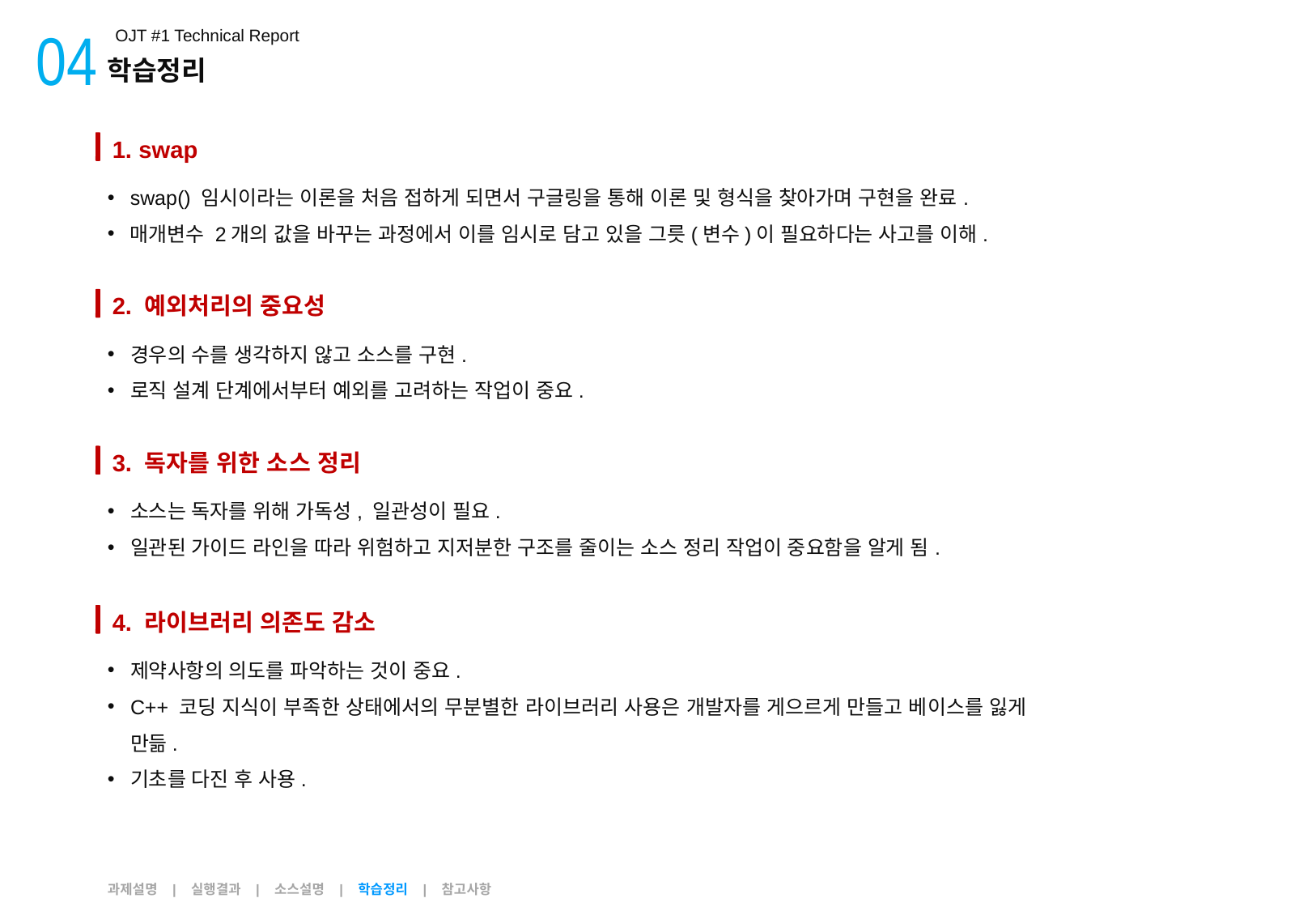

04
OJT #1 Technical Report

학습정리

1. swap
swap() 임시이라는 이론을 처음 접하게 되면서 구글링을 통해 이론 및 형식을 찾아가며 구현을 완료.
매개변수 2개의 값을 바꾸는 과정에서 이를 임시로 담고 있을 그릇(변수)이 필요하다는 사고를 이해.

2. 예외처리의 중요성
경우의 수를 생각하지 않고 소스를 구현.
로직 설계 단계에서부터 예외를 고려하는 작업이 중요.

3. 독자를 위한 소스 정리
소스는 독자를 위해 가독성, 일관성이 필요.
일관된 가이드 라인을 따라 위험하고 지저분한 구조를 줄이는 소스 정리 작업이 중요함을 알게 됨.

4. 라이브러리 의존도 감소
제약사항의 의도를 파악하는 것이 중요.
C++ 코딩 지식이 부족한 상태에서의 무분별한 라이브러리 사용은 개발자를 게으르게 만들고 베이스를 잃게 만듦.
기초를 다진 후 사용.
과제설명   |   실행결과   |   소스설명   |   학습정리   |   참고사항